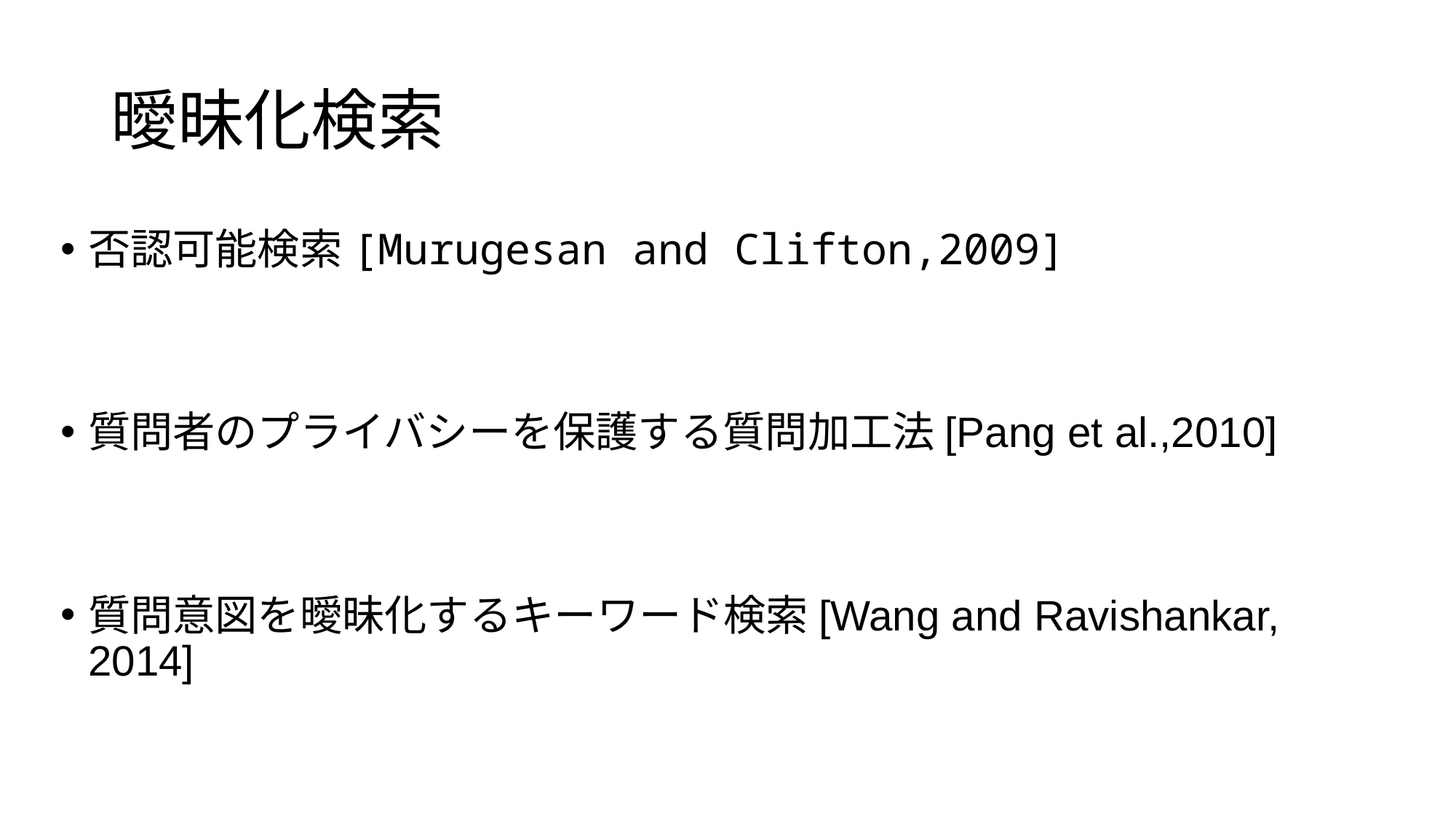

# 曖昧化検索
否認可能検索[Murugesan and Clifton,2009]

質問者のプライバシーを保護する質問加工法[Pang et al.,2010]

質問意図を曖昧化するキーワード検索[Wang and Ravishankar, 2014]